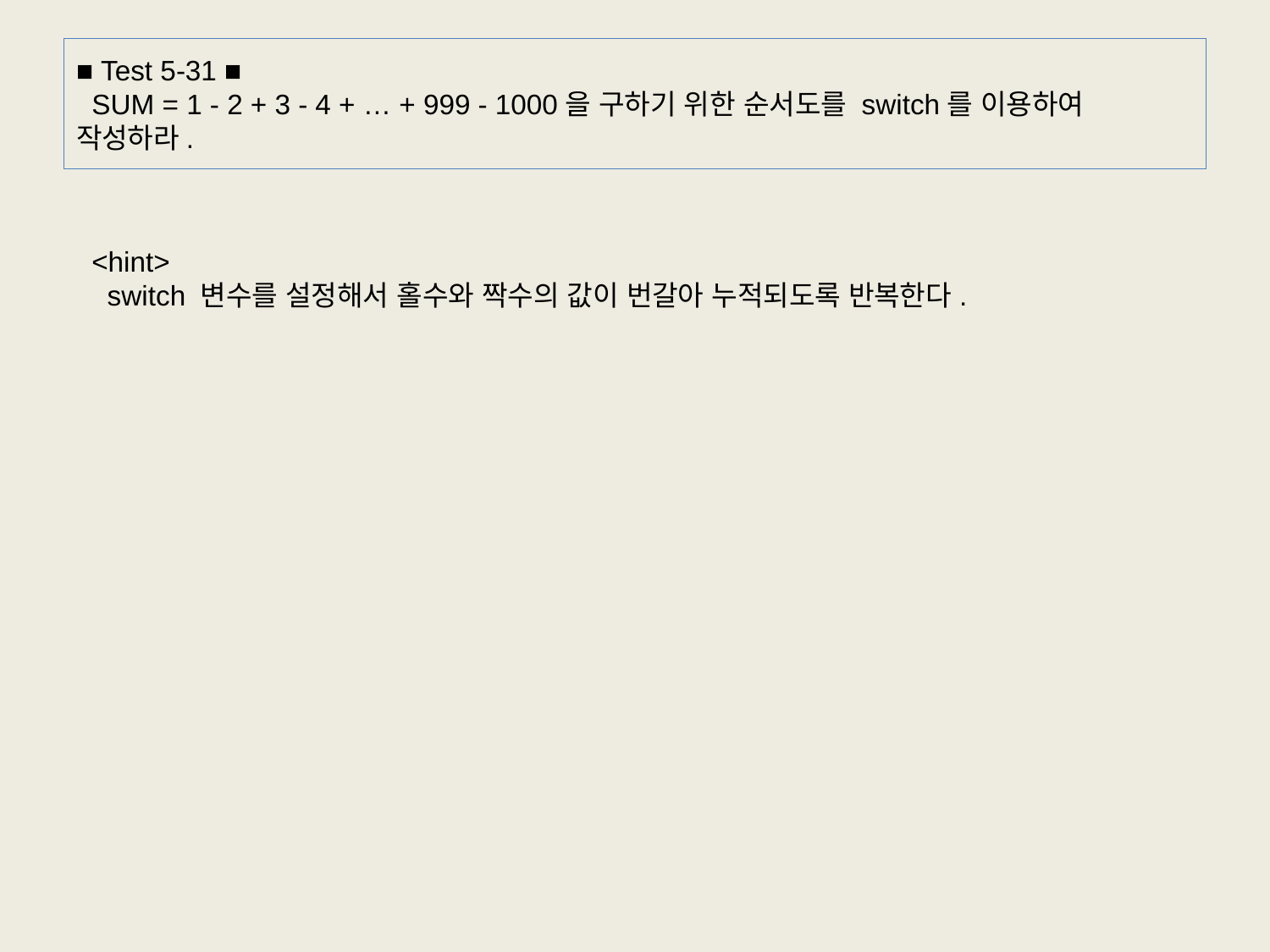

# ■ Test 5-31 ■   SUM = 1 - 2 + 3 - 4 + … + 999 - 1000을 구하기 위한 순서도를 switch를 이용하여 작성하라.
<hint>
  switch 변수를 설정해서 홀수와 짝수의 값이 번갈아 누적되도록 반복한다.